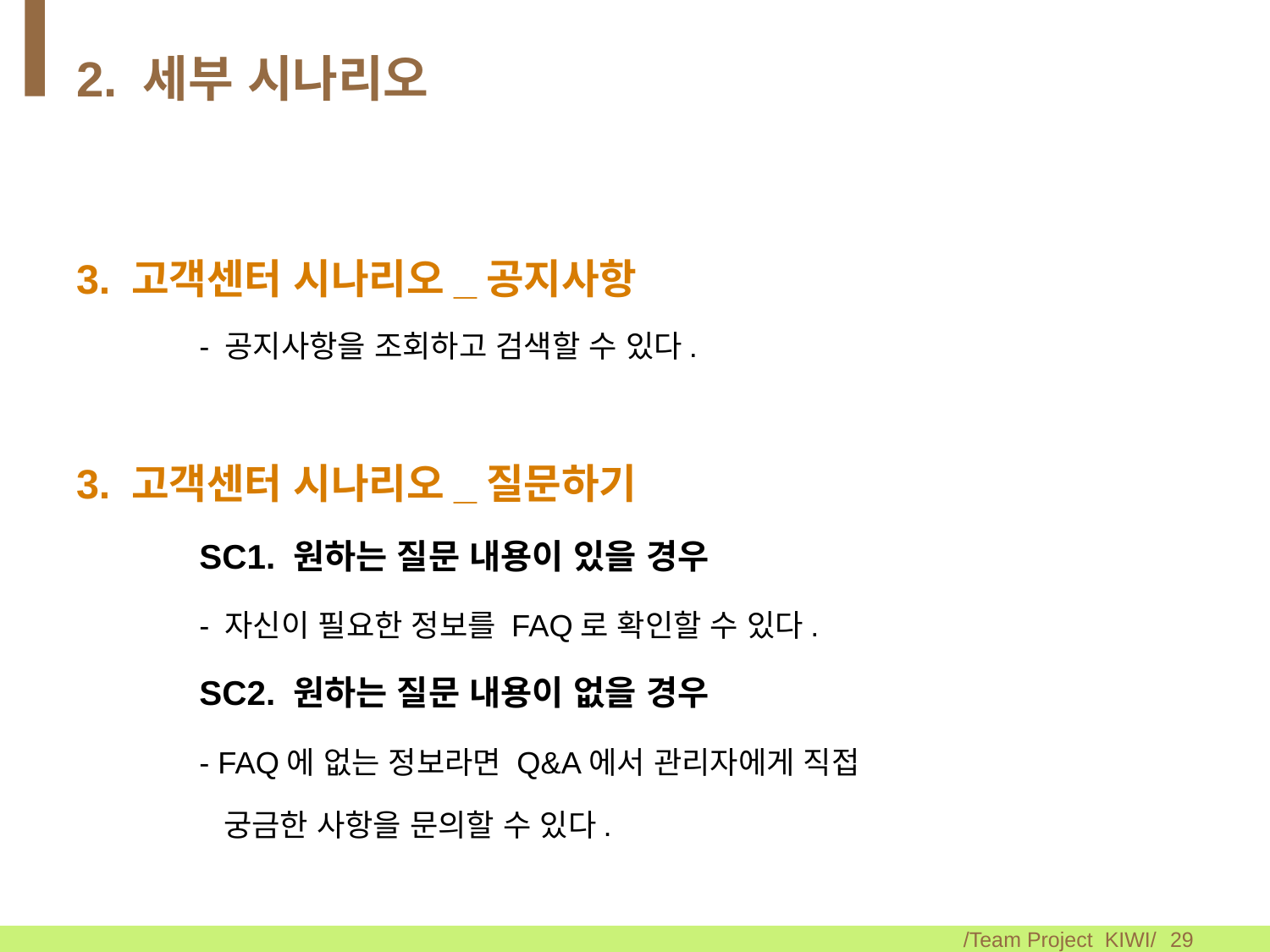

# 2. 세부 시나리오
3. 고객센터 시나리오_공지사항
	- 공지사항을 조회하고 검색할 수 있다.

3. 고객센터 시나리오_질문하기
	SC1. 원하는 질문 내용이 있을 경우
		- 자신이 필요한 정보를 FAQ로 확인할 수 있다.
	SC2. 원하는 질문 내용이 없을 경우
		- FAQ에 없는 정보라면 Q&A에서 관리자에게 직접
		  궁금한 사항을 문의할 수 있다.
/Team Project  KIWI/
29